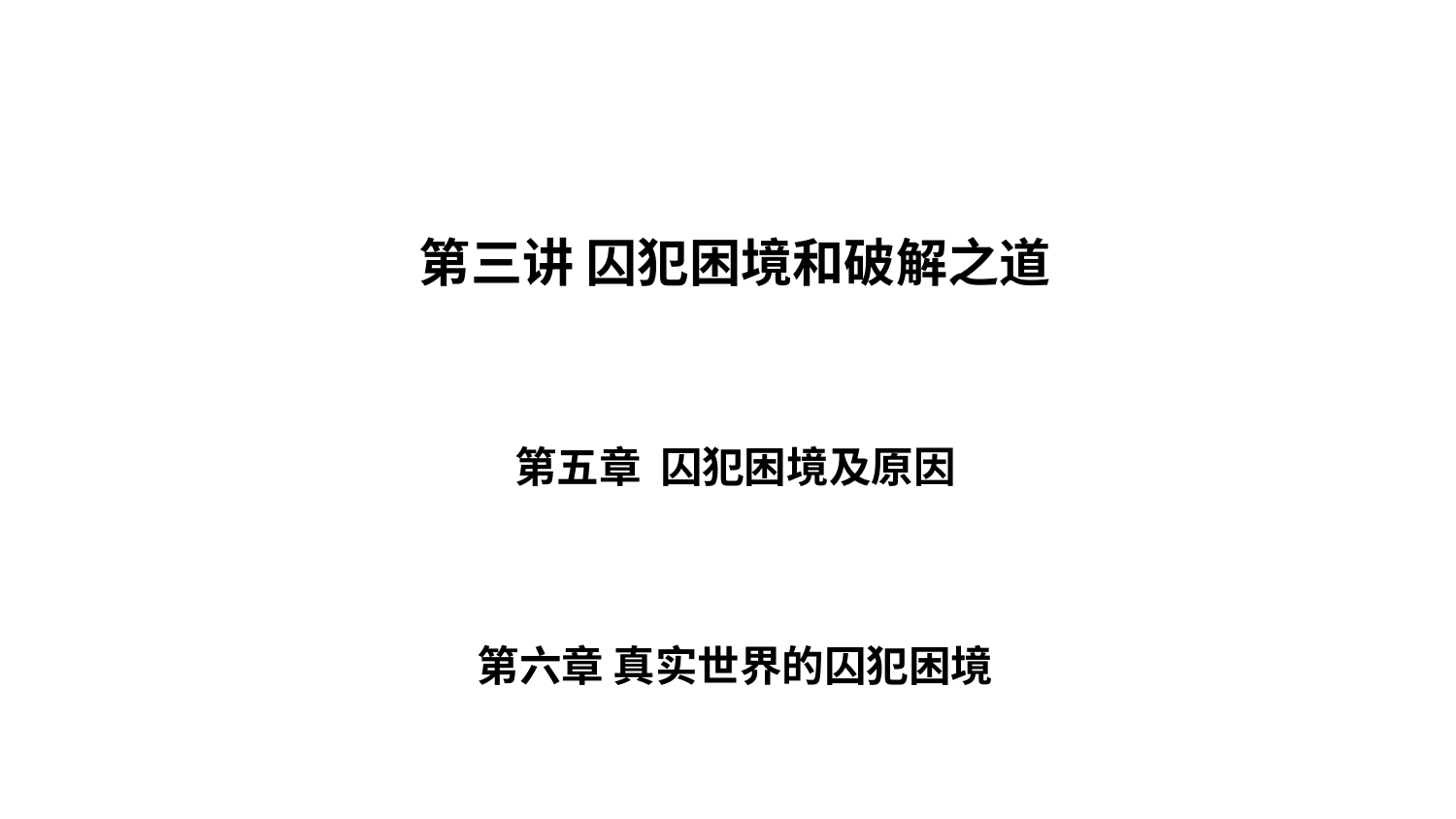

第三讲 囚犯困境和破解之道
第五章  囚犯困境及原因
第六章 真实世界的囚犯困境
第七章 如何走出囚犯困境